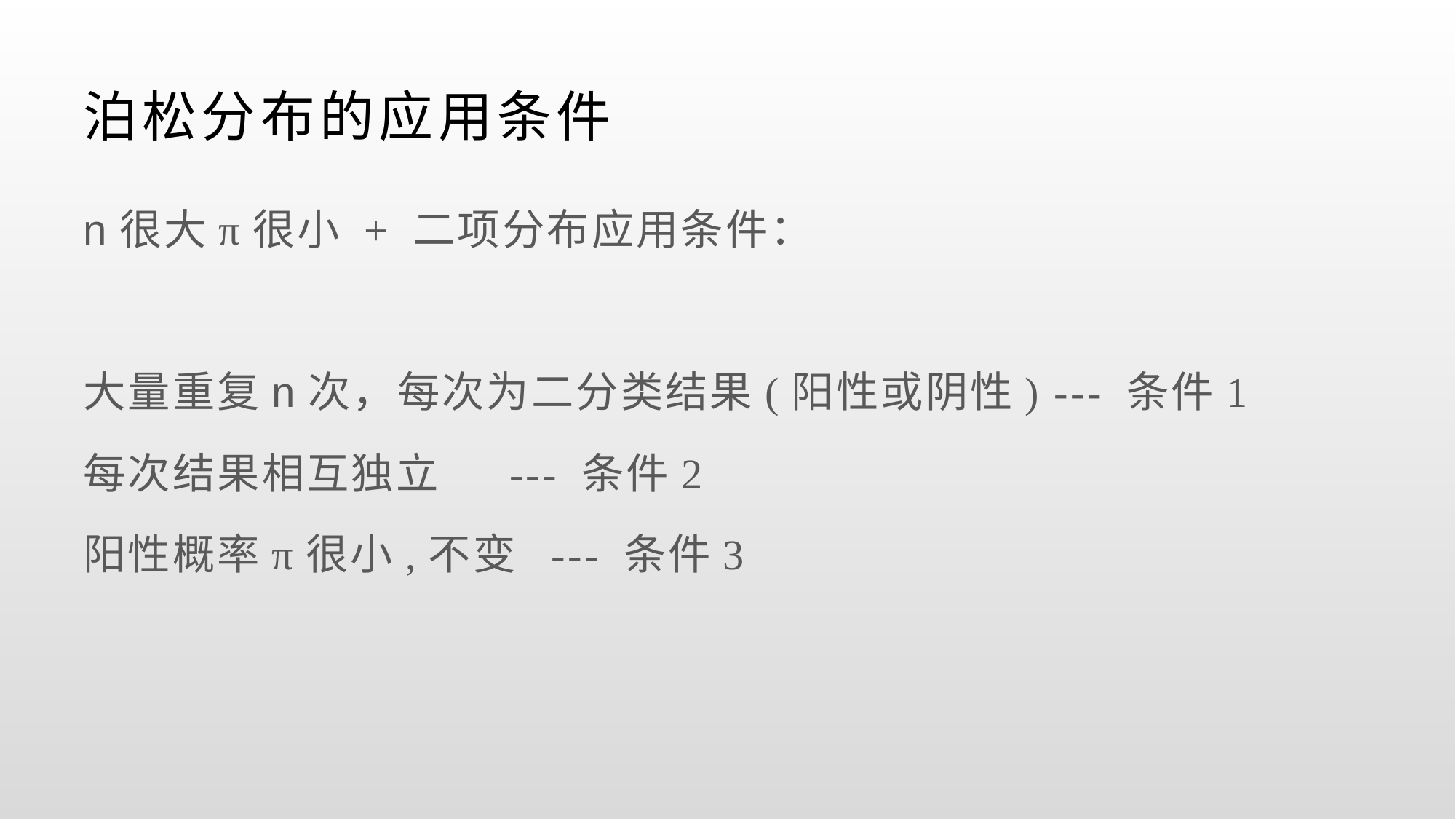

# 泊松分布的应用条件
n很大π很小 + 二项分布应用条件：

大量重复n次，每次为二分类结果(阳性或阴性) --- 条件1
每次结果相互独立     --- 条件2
阳性概率π很小,不变  --- 条件3